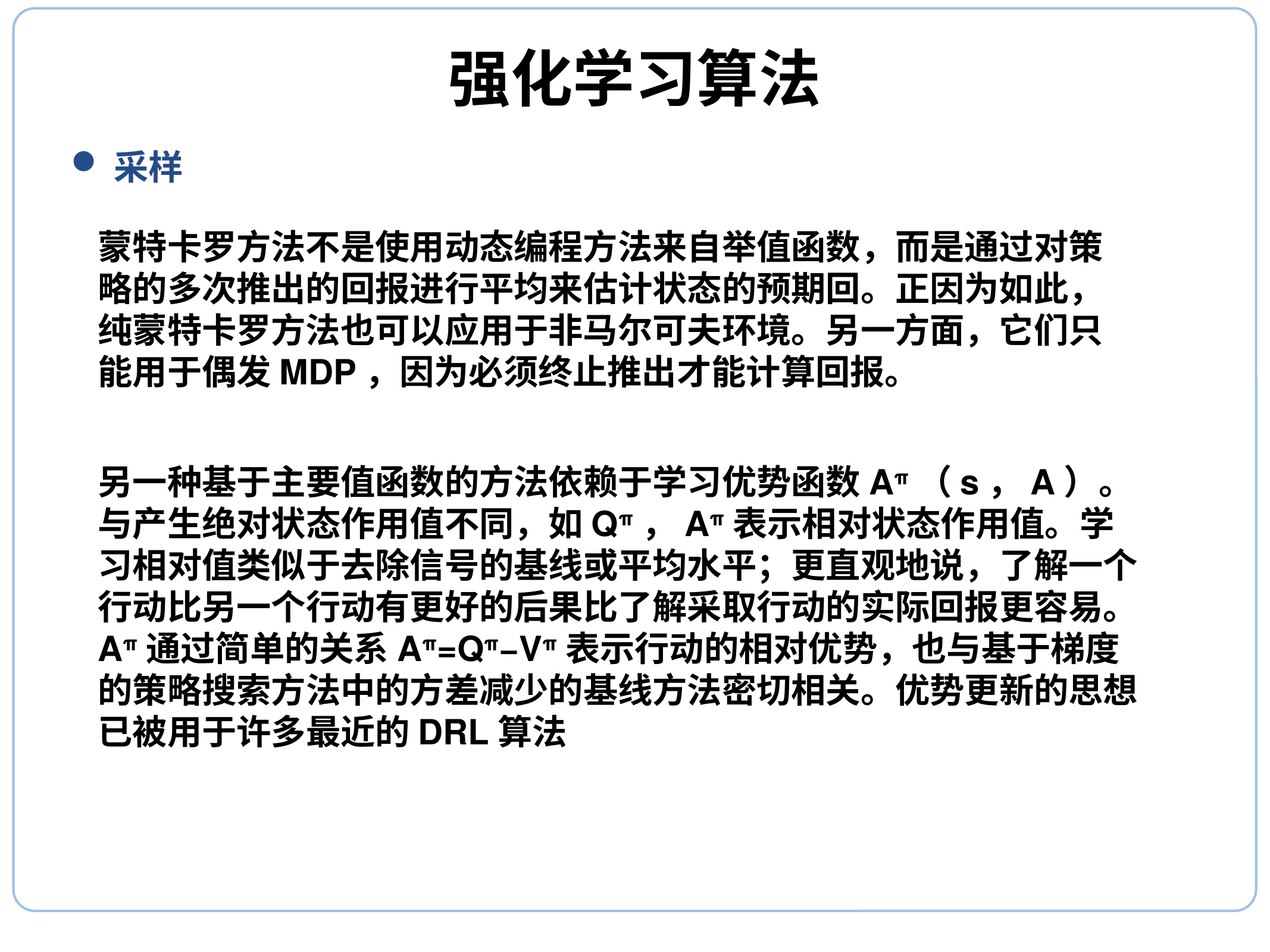

# 强化学习算法
采样
蒙特卡罗方法不是使用动态编程方法来自举值函数，而是通过对策略的多次推出的回报进行平均来估计状态的预期回。正因为如此，纯蒙特卡罗方法也可以应用于非马尔可夫环境。另一方面，它们只能用于偶发MDP，因为必须终止推出才能计算回报。
另一种基于主要值函数的方法依赖于学习优势函数Aπ（s，A）。与产生绝对状态作用值不同，如Qπ，Aπ表示相对状态作用值。学习相对值类似于去除信号的基线或平均水平；更直观地说，了解一个行动比另一个行动有更好的后果比了解采取行动的实际回报更容易。Aπ通过简单的关系Aπ=Qπ−Vπ表示行动的相对优势，也与基于梯度的策略搜索方法中的方差减少的基线方法密切相关。优势更新的思想已被用于许多最近的DRL算法
8